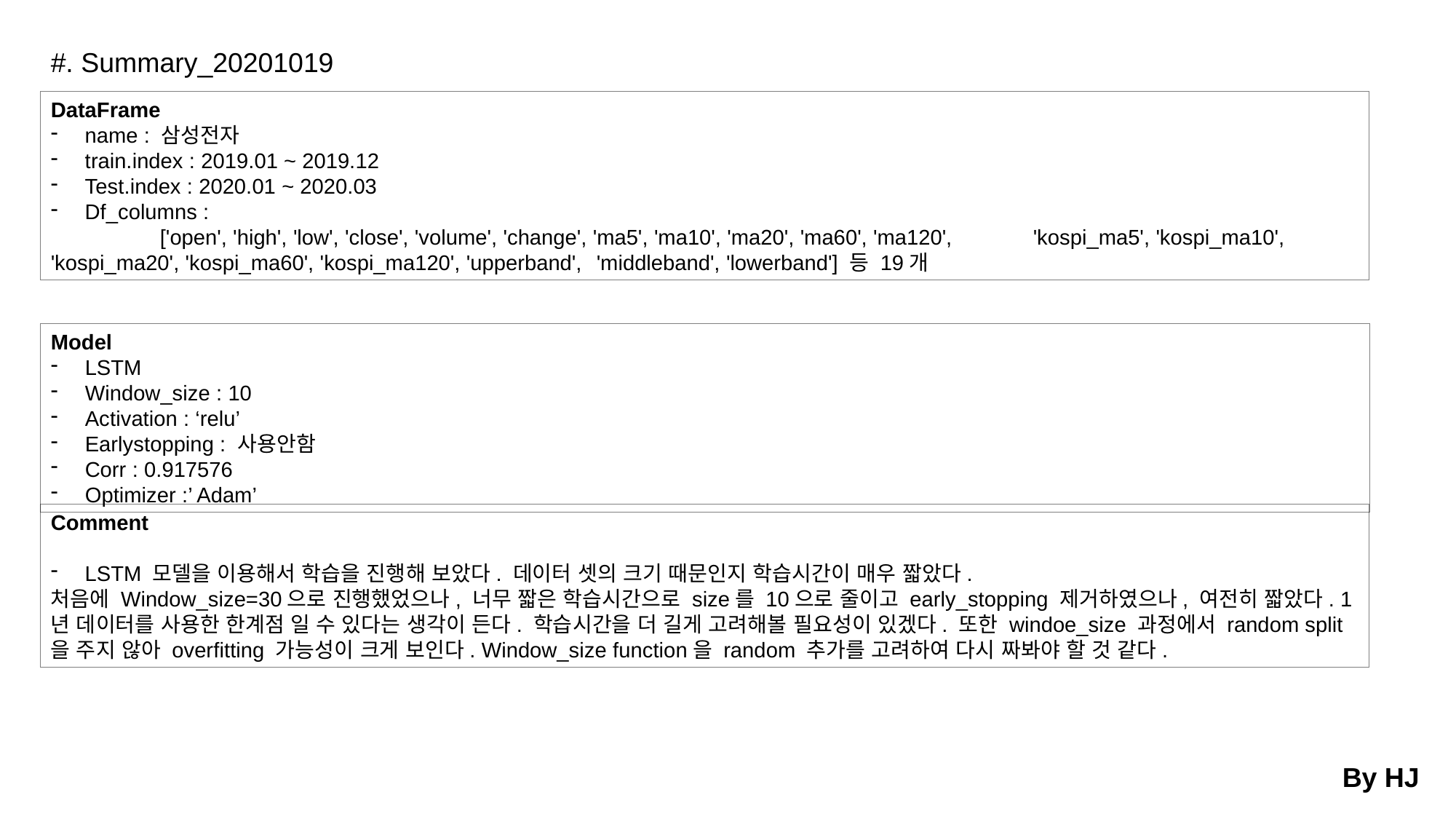

#. Summary_20201019
DataFrame
name : 삼성전자
train.index : 2019.01 ~ 2019.12
Test.index : 2020.01 ~ 2020.03
Df_columns :
	['open', 'high', 'low', 'close', 'volume', 'change', 'ma5', 'ma10', 'ma20', 'ma60', 'ma120', 	'kospi_ma5', 'kospi_ma10', 'kospi_ma20', 'kospi_ma60', 'kospi_ma120', 'upperband', 	'middleband', 'lowerband'] 등 19개
Model
LSTM
Window_size : 10
Activation : ‘relu’
Earlystopping : 사용안함
Corr : 0.917576
Optimizer :’ Adam’
Comment

LSTM 모델을 이용해서 학습을 진행해 보았다. 데이터 셋의 크기 때문인지 학습시간이 매우 짧았다.
처음에 Window_size=30으로 진행했었으나, 너무 짧은 학습시간으로 size를 10으로 줄이고 early_stopping 제거하였으나, 여전히 짧았다. 1년 데이터를 사용한 한계점 일 수 있다는 생각이 든다. 학습시간을 더 길게 고려해볼 필요성이 있겠다. 또한 windoe_size 과정에서 random split을 주지 않아 overfitting 가능성이 크게 보인다. Window_size function을 random 추가를 고려하여 다시 짜봐야 할 것 같다.
By HJ